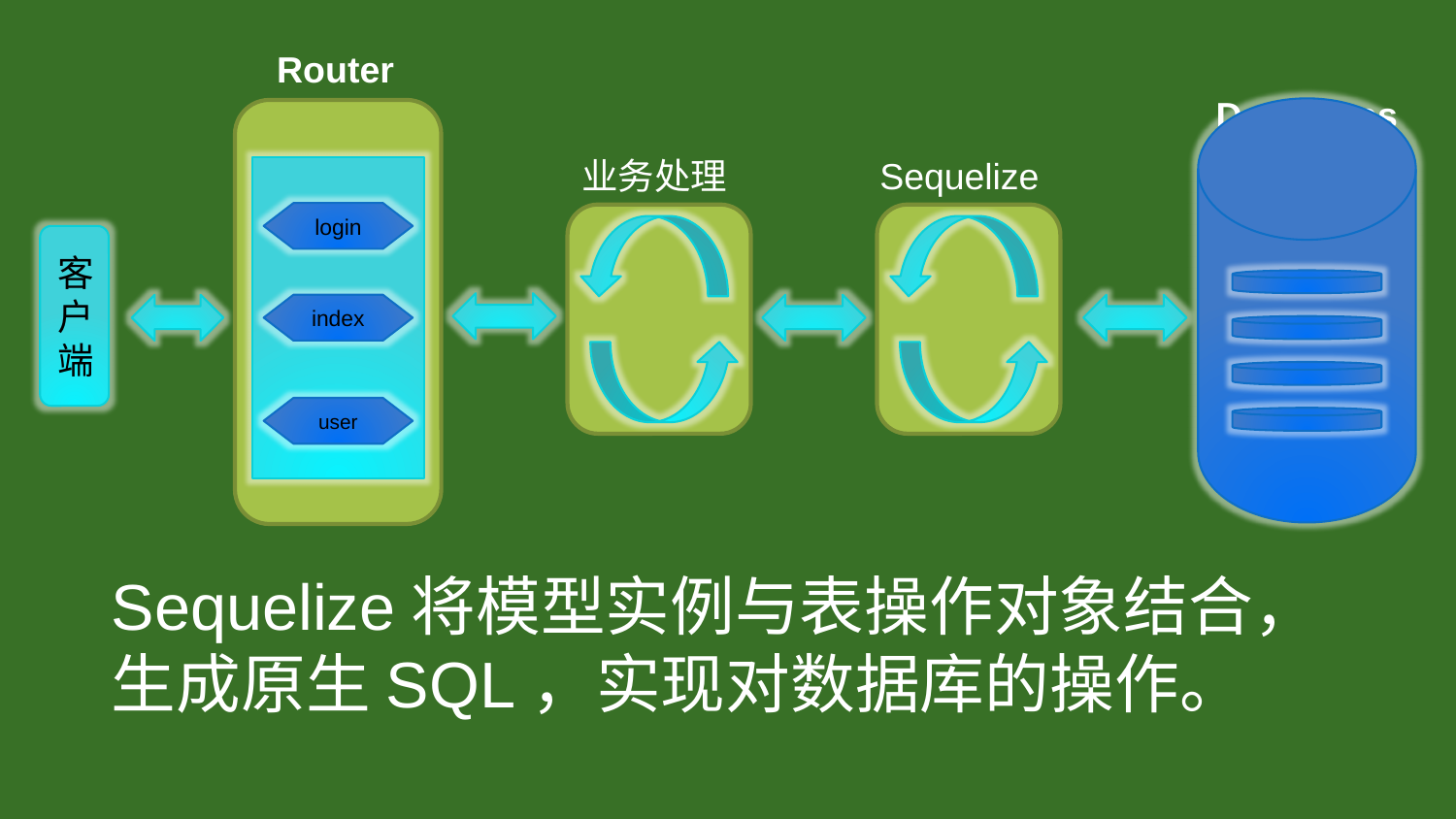

Router
Databases

业务处理
Sequelize

login

客户端

index

user

Sequelize将模型实例与表操作对象结合，生成原生SQL，实现对数据库的操作。